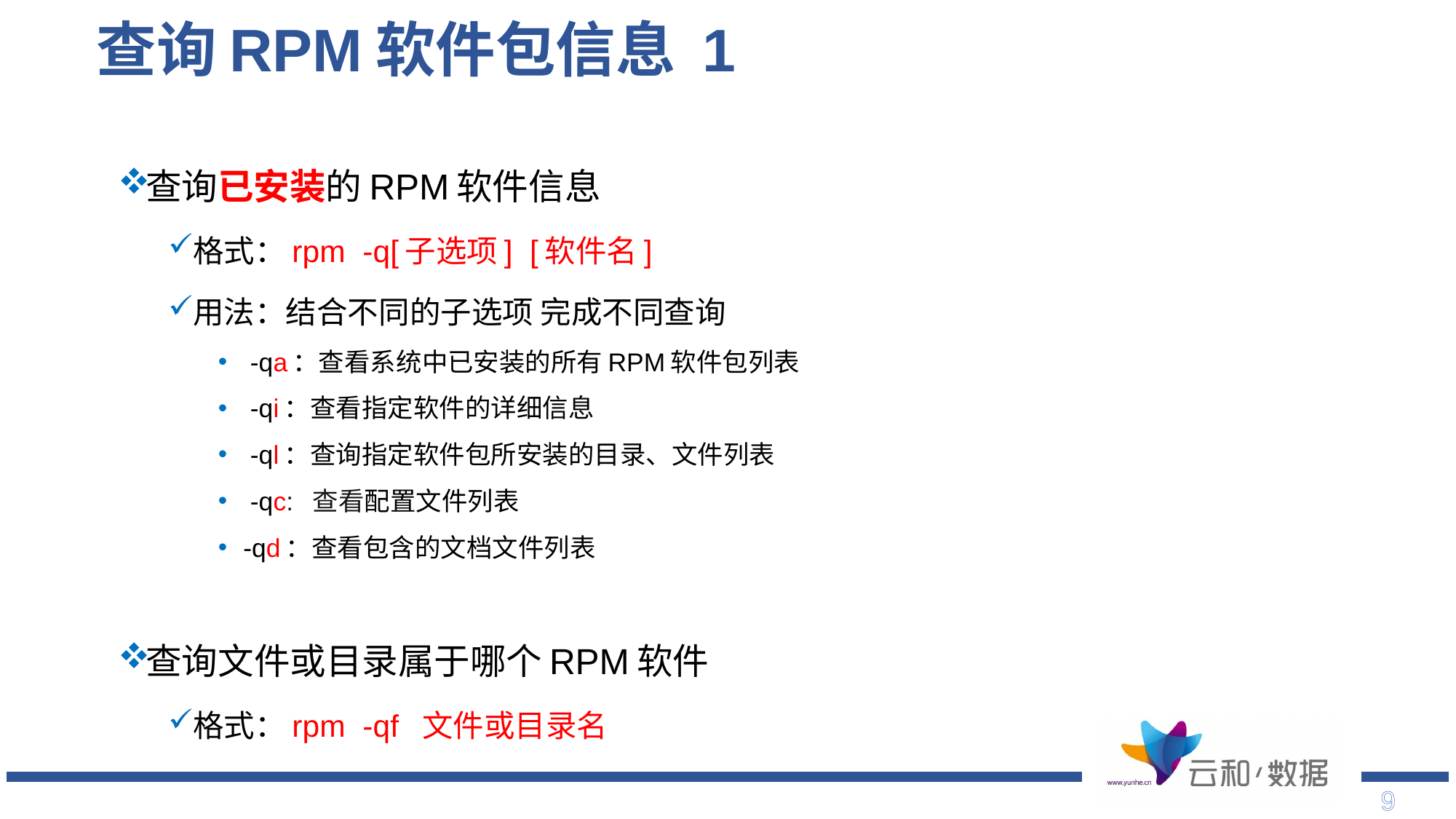

# 查询RPM软件包信息 1
查询已安装的RPM软件信息
格式：rpm  -q[子选项]  [软件名]
用法：结合不同的子选项 完成不同查询
 -qa：查看系统中已安装的所有RPM软件包列表
 -qi：查看指定软件的详细信息
 -ql：查询指定软件包所安装的目录、文件列表
 -qc:  查看配置文件列表
-qd：查看包含的文档文件列表

查询文件或目录属于哪个RPM软件
格式：rpm  -qf  文件或目录名